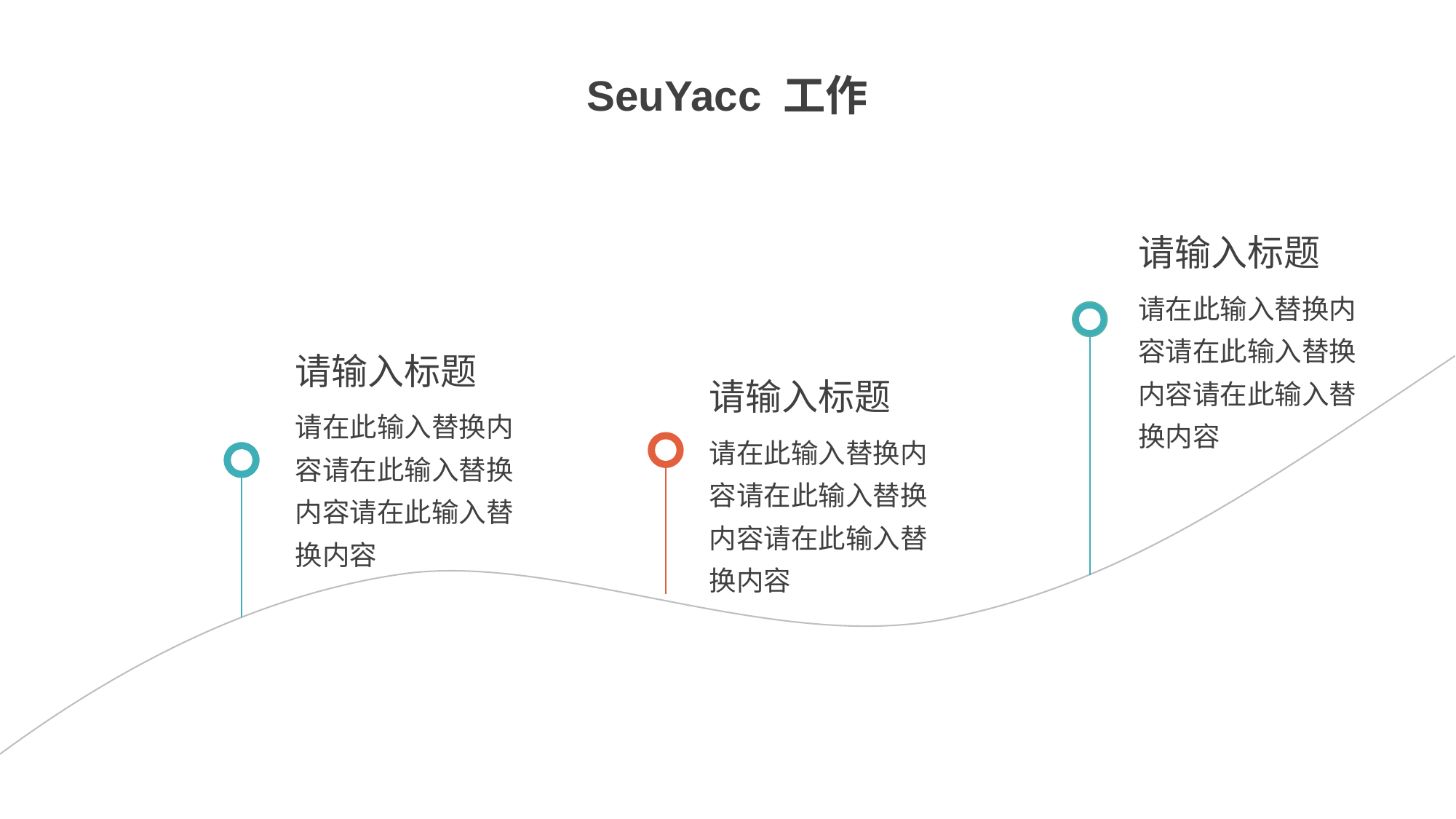

SeuYacc 工作
请输入标题
请在此输入替换内容请在此输入替换内容请在此输入替换内容

请输入标题
请在此输入替换内容请在此输入替换内容请在此输入替换内容

请输入标题
请在此输入替换内容请在此输入替换内容请在此输入替换内容